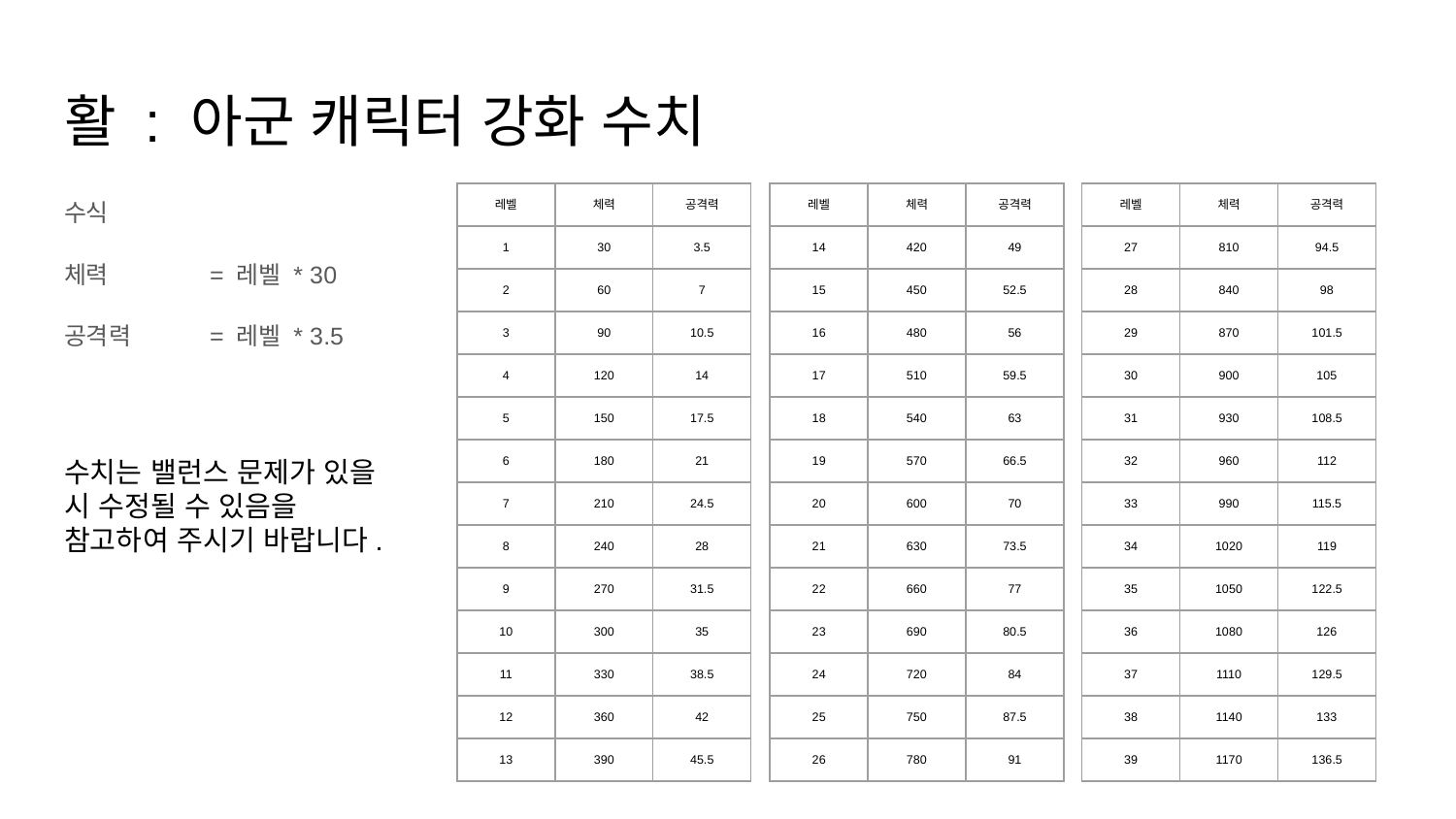

# 활 : 아군 캐릭터 강화 수치
| 레벨 | 체력 | 공격력 |
| --- | --- | --- |
| 1 | 30 | 3.5 |
| 2 | 60 | 7 |
| 3 | 90 | 10.5 |
| 4 | 120 | 14 |
| 5 | 150 | 17.5 |
| 6 | 180 | 21 |
| 7 | 210 | 24.5 |
| 8 | 240 | 28 |
| 9 | 270 | 31.5 |
| 10 | 300 | 35 |
| 11 | 330 | 38.5 |
| 12 | 360 | 42 |
| 13 | 390 | 45.5 |
| 레벨 | 체력 | 공격력 |
| --- | --- | --- |
| 14 | 420 | 49 |
| 15 | 450 | 52.5 |
| 16 | 480 | 56 |
| 17 | 510 | 59.5 |
| 18 | 540 | 63 |
| 19 | 570 | 66.5 |
| 20 | 600 | 70 |
| 21 | 630 | 73.5 |
| 22 | 660 | 77 |
| 23 | 690 | 80.5 |
| 24 | 720 | 84 |
| 25 | 750 | 87.5 |
| 26 | 780 | 91 |
| 레벨 | 체력 | 공격력 |
| --- | --- | --- |
| 27 | 810 | 94.5 |
| 28 | 840 | 98 |
| 29 | 870 | 101.5 |
| 30 | 900 | 105 |
| 31 | 930 | 108.5 |
| 32 | 960 | 112 |
| 33 | 990 | 115.5 |
| 34 | 1020 | 119 |
| 35 | 1050 | 122.5 |
| 36 | 1080 | 126 |
| 37 | 1110 | 129.5 |
| 38 | 1140 | 133 |
| 39 | 1170 | 136.5 |
수식
체력	= 레벨 * 30
공격력	= 레벨 * 3.5
수치는 밸런스 문제가 있을 시 수정될 수 있음을 참고하여 주시기 바랍니다.